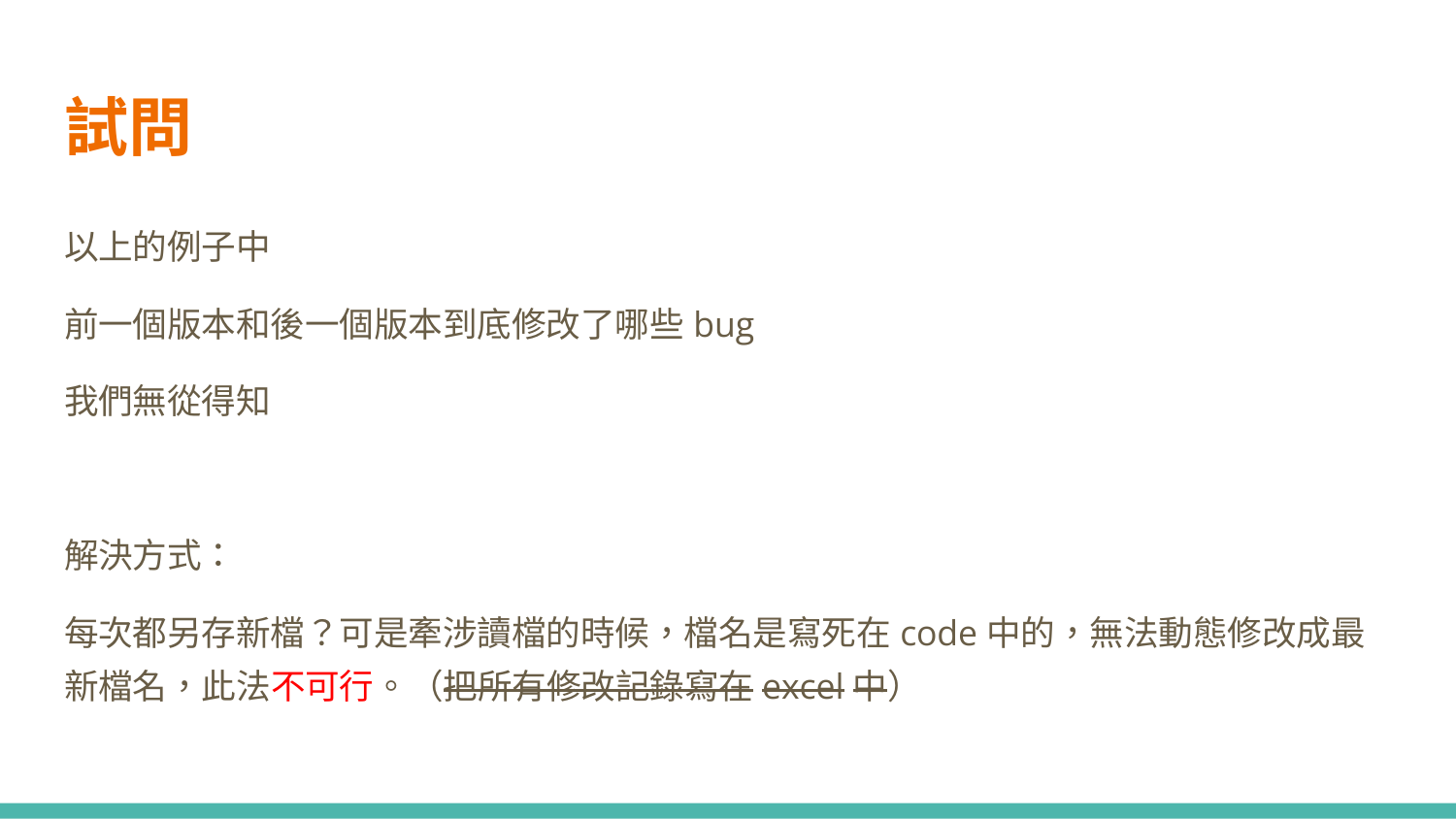

# 試問
以上的例子中
前一個版本和後一個版本到底修改了哪些bug
我們無從得知

解決方式：
每次都另存新檔？可是牽涉讀檔的時候，檔名是寫死在code中的，無法動態修改成最新檔名，此法不可行。（把所有修改記錄寫在excel中）